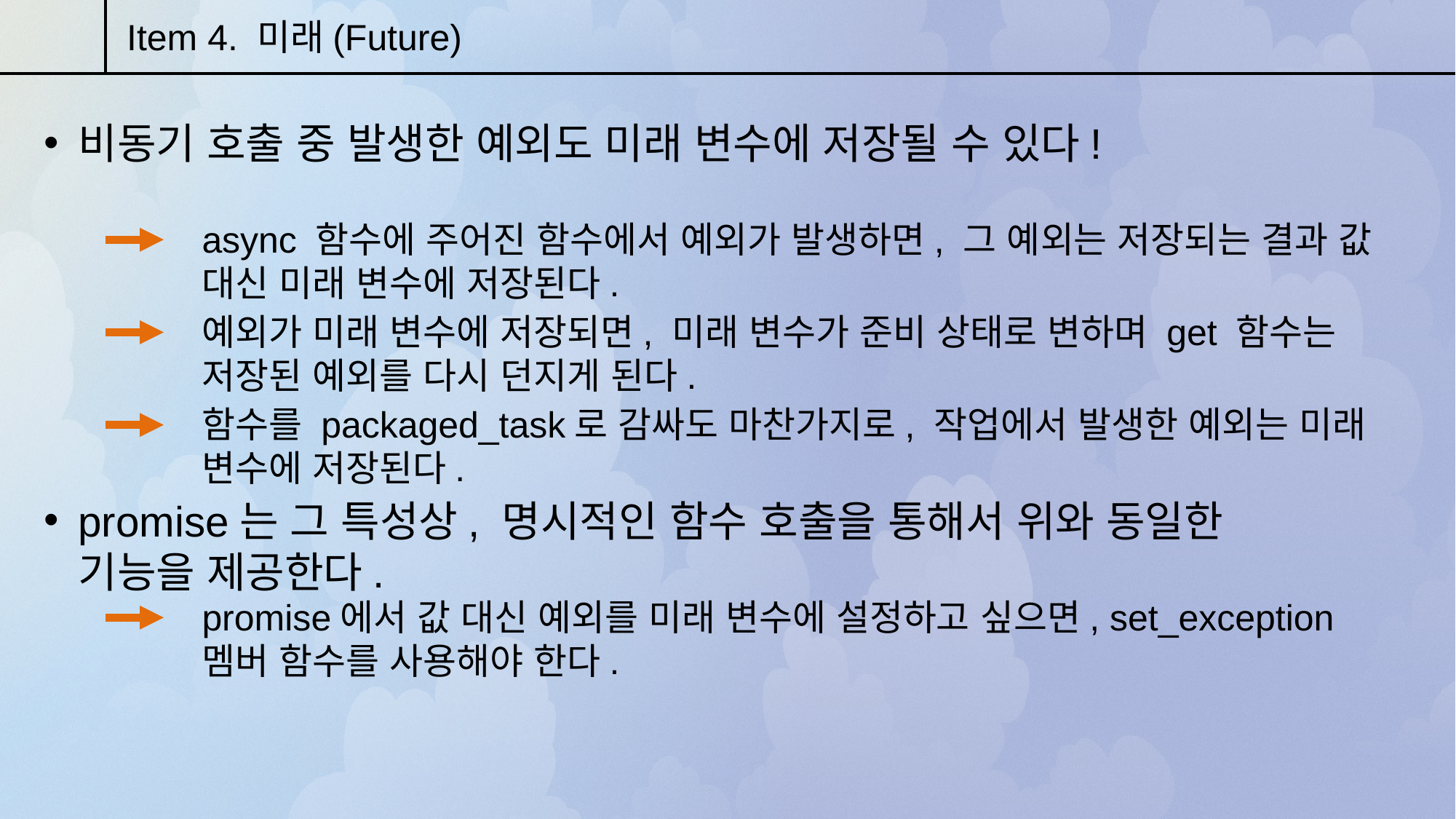

Item 4. 미래(Future)
비동기 호출 중 발생한 예외도 미래 변수에 저장될 수 있다!
async 함수에 주어진 함수에서 예외가 발생하면, 그 예외는 저장되는 결과 값 대신 미래 변수에 저장된다.
예외가 미래 변수에 저장되면, 미래 변수가 준비 상태로 변하며 get 함수는 저장된 예외를 다시 던지게 된다.
함수를 packaged_task로 감싸도 마찬가지로, 작업에서 발생한 예외는 미래 변수에 저장된다.
promise는 그 특성상, 명시적인 함수 호출을 통해서 위와 동일한 기능을 제공한다.
promise에서 값 대신 예외를 미래 변수에 설정하고 싶으면, set_exception 멤버 함수를 사용해야 한다.